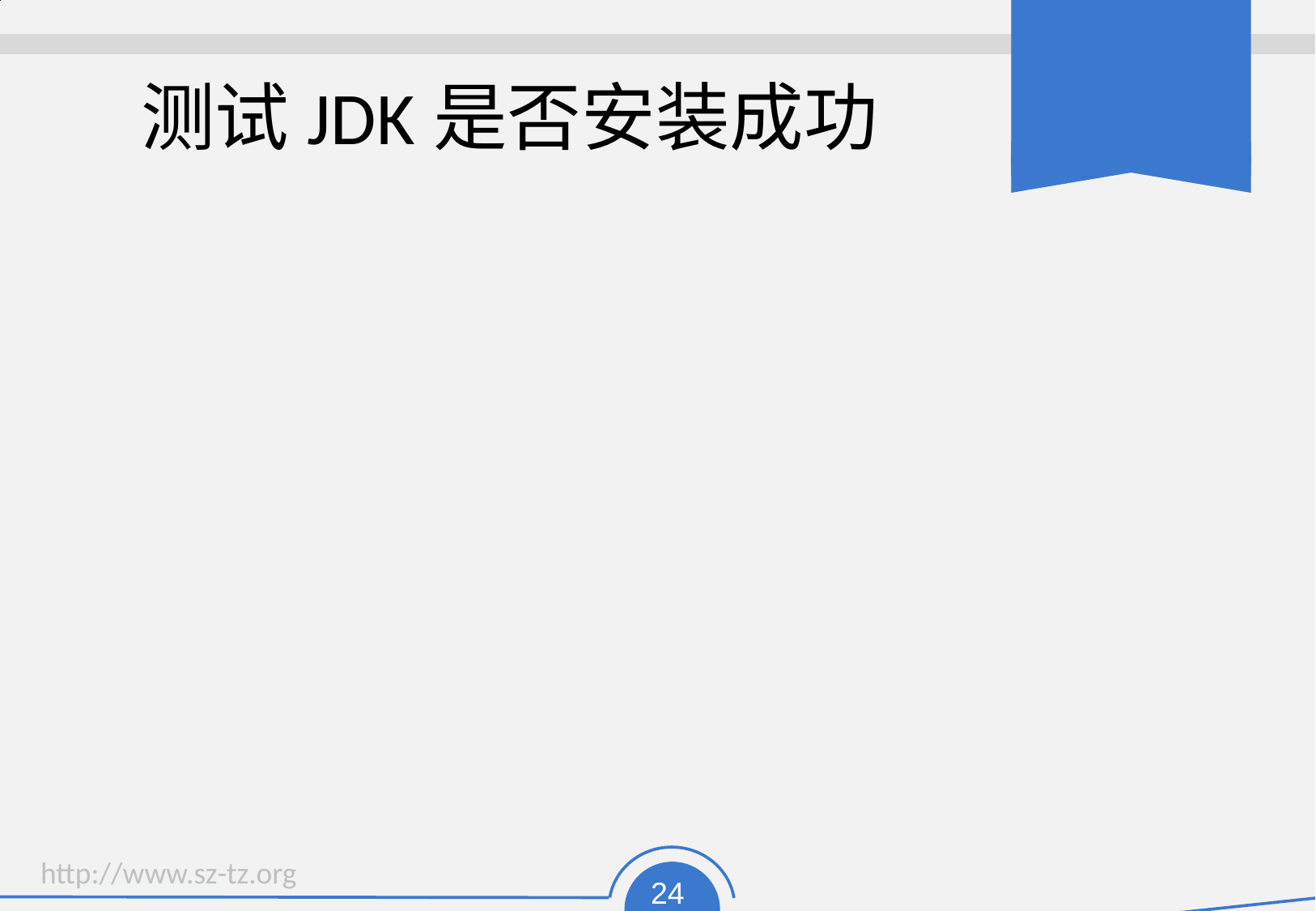

# 测试JDK是否安装成功

   java
    javac
    java –version

如果以上三个命令都能运行的话，说明安装成功反之如出现 command not
found 之类的提示,则应进行检查重新设置